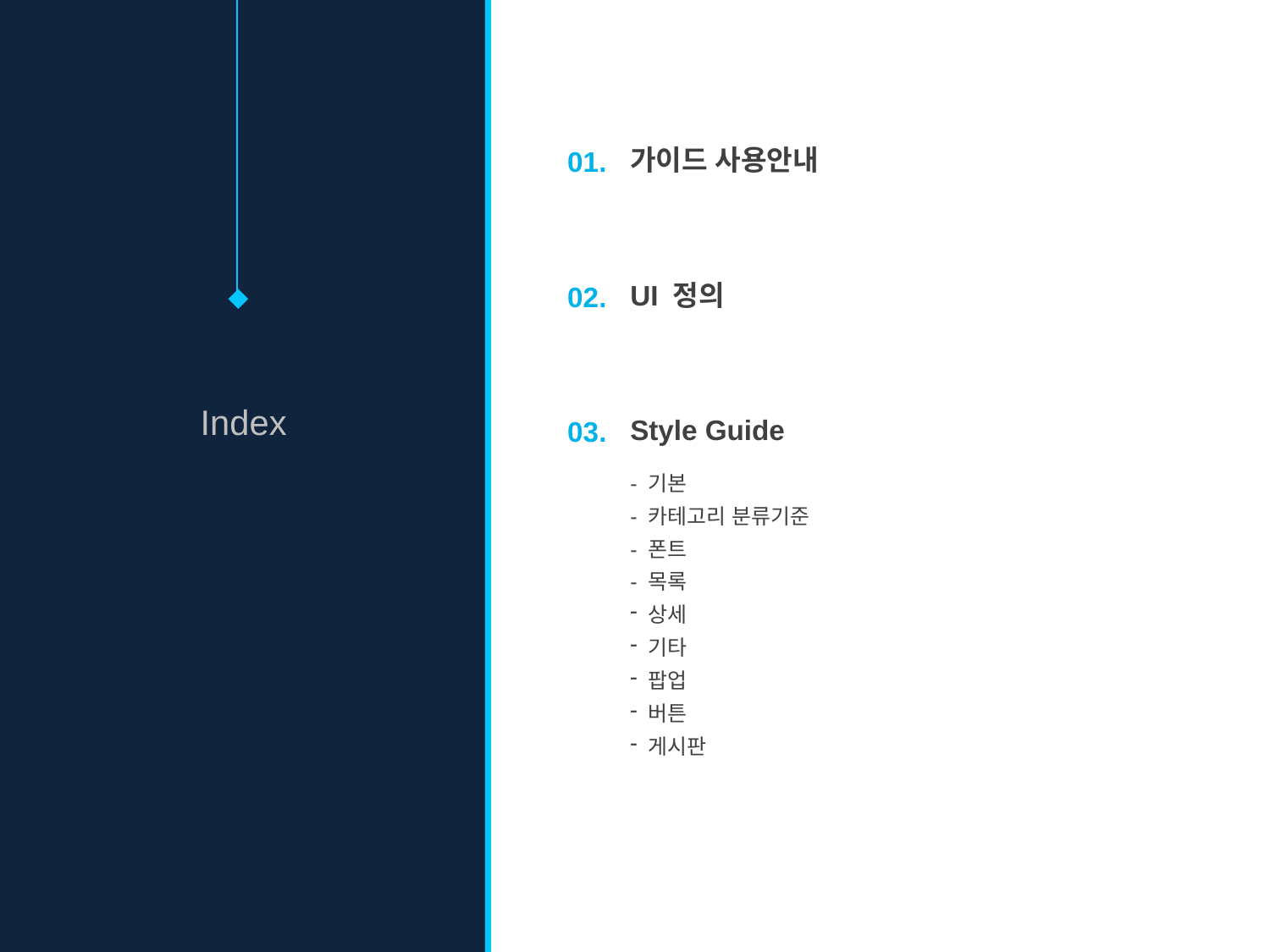

가이드 사용안내

UI 정의

Style Guide
01.

02.

03.

목차
Index
- 기본
- 카테고리 분류기준
- 폰트
- 목록
 상세
 기타
 팝업
 버튼
 게시판